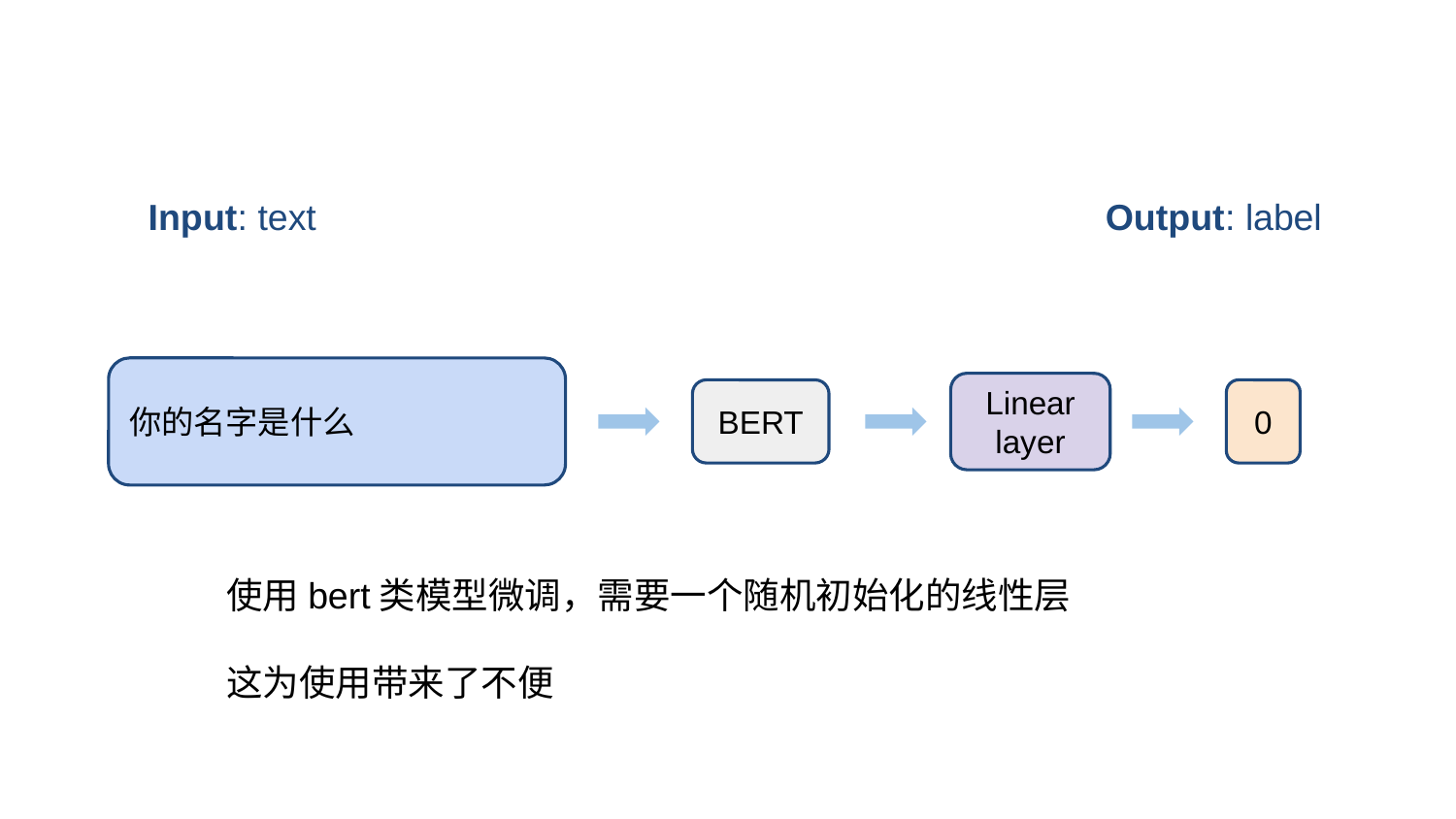

Input: text
Output: label
你的名字是什么
Linear layer
BERT
0

使用bert类模型微调，需要一个随机初始化的线性层

这为使用带来了不便